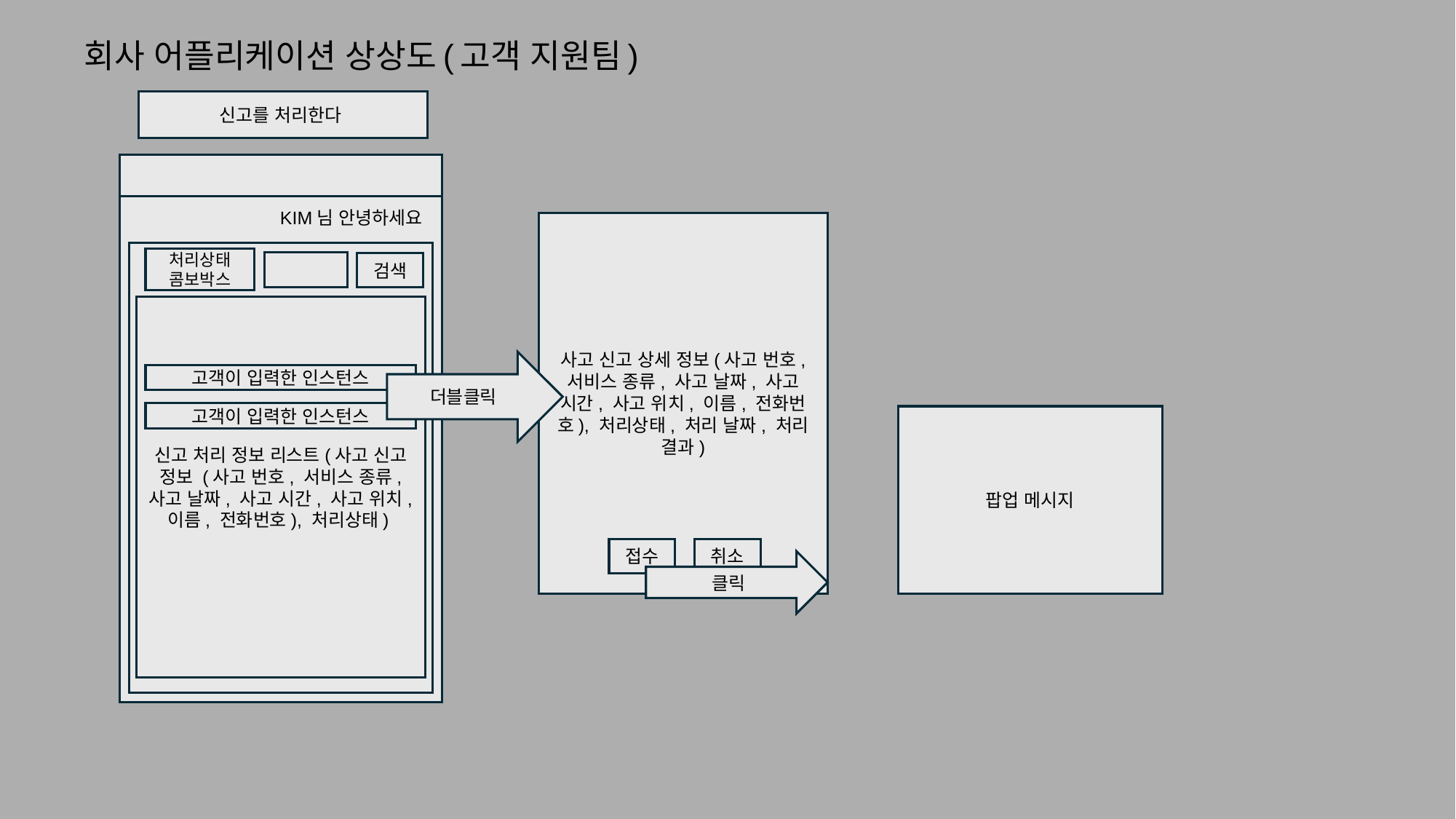

# 회사 어플리케이션 상상도(고객 지원팀)
신고를 처리한다

KIM님 안녕하세요
사고 신고 상세 정보(사고 번호, 서비스 종류, 사고 날짜, 사고 시간, 사고 위치, 이름, 전화번호), 처리상태, 처리 날짜, 처리 결과)

처리상태 콤보박스

검색
신고 처리 정보 리스트(사고 신고 정보 (사고 번호, 서비스 종류, 사고 날짜, 사고 시간, 사고 위치, 이름, 전화번호), 처리상태)
더블클릭
고객이 입력한 인스턴스
고객이 입력한 인스턴스
팝업 메시지
접수
취소
클릭